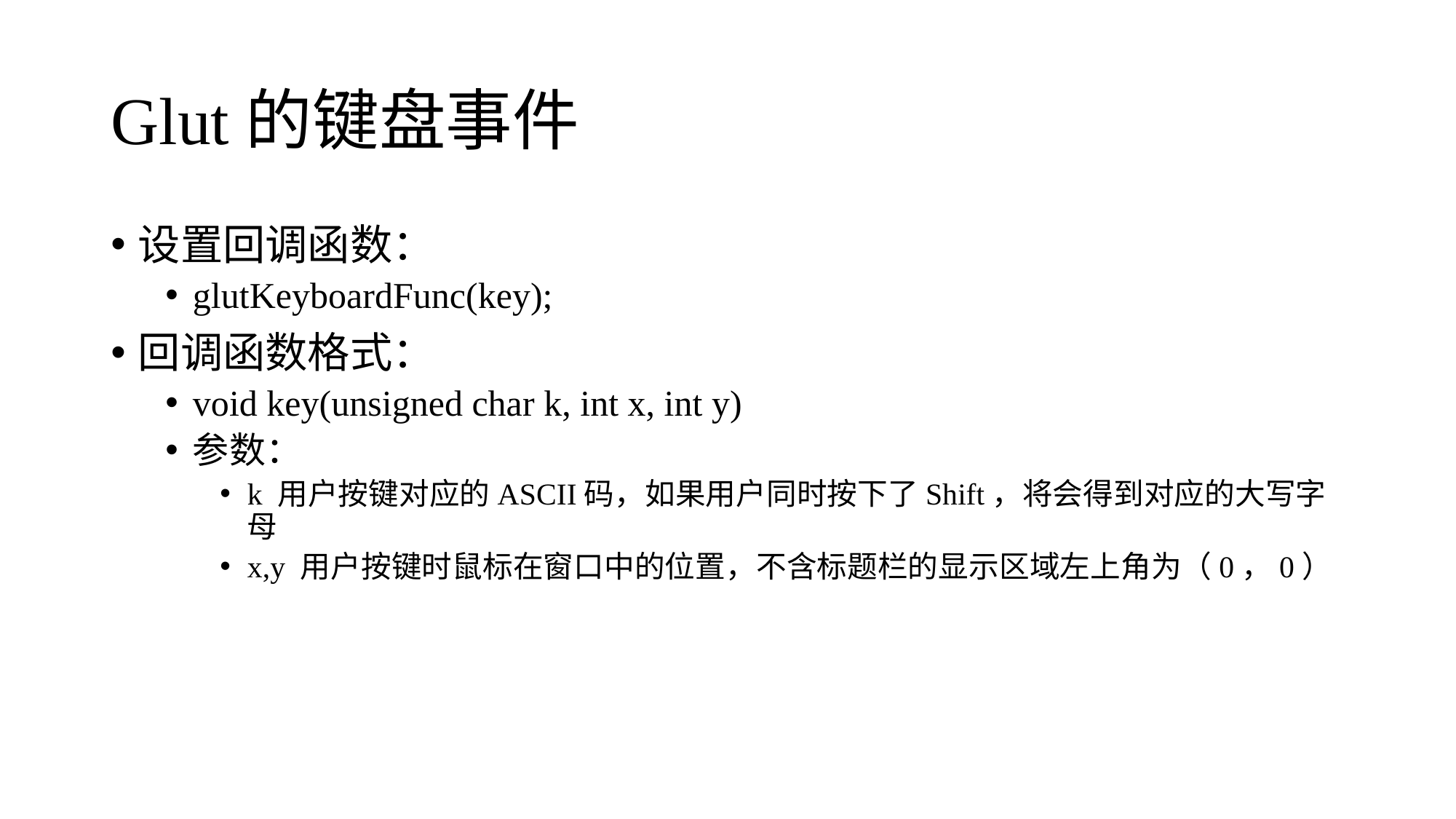

# Glut的键盘事件
设置回调函数：
glutKeyboardFunc(key);
回调函数格式：
void key(unsigned char k, int x, int y)
参数：
k 用户按键对应的ASCII码，如果用户同时按下了Shift，将会得到对应的大写字母
x,y 用户按键时鼠标在窗口中的位置，不含标题栏的显示区域左上角为（0，0）